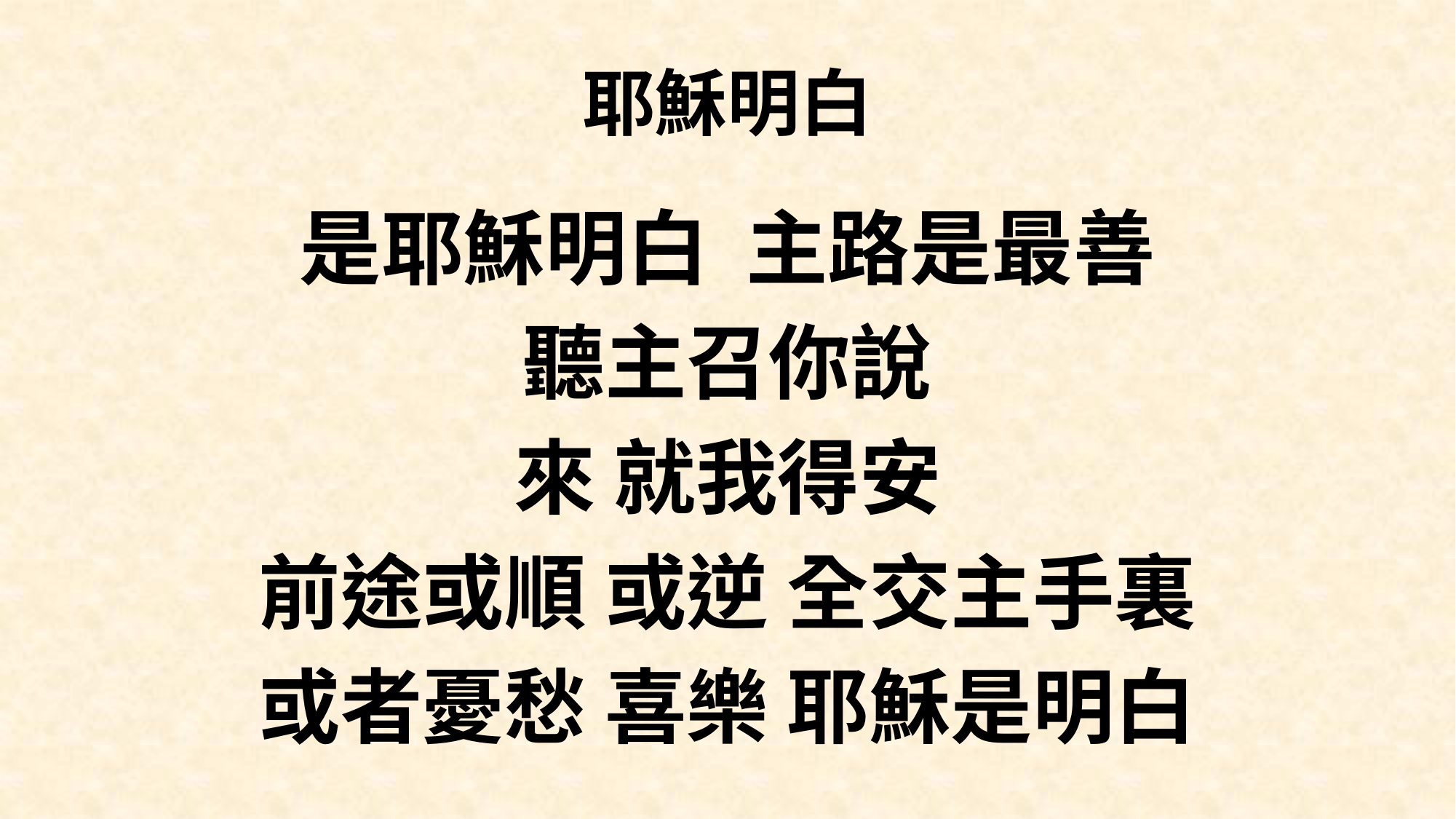

# 耶穌明白
是耶穌明白  主路是最善
聽主召你說
來 就我得安
前途或順 或逆 全交主手裏
或者憂愁 喜樂 耶穌是明白